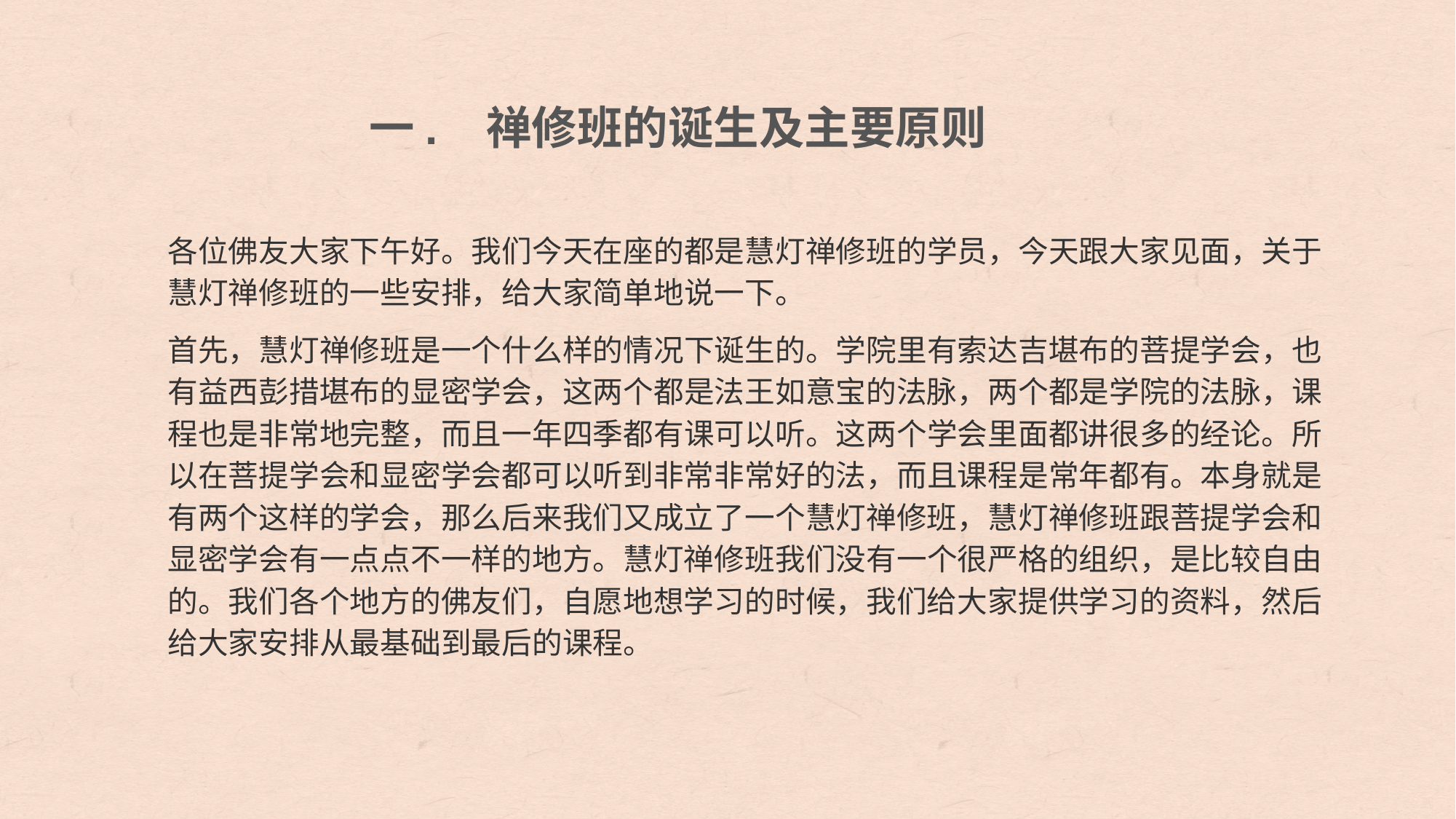

#
一.   禅修班的诞生及主要原则

各位佛友大家下午好。我们今天在座的都是慧灯禅修班的学员，今天跟大家见面，关于慧灯禅修班的一些安排，给大家简单地说一下。
首先，慧灯禅修班是一个什么样的情况下诞生的。学院里有索达吉堪布的菩提学会，也有益西彭措堪布的显密学会，这两个都是法王如意宝的法脉，两个都是学院的法脉，课程也是非常地完整，而且一年四季都有课可以听。这两个学会里面都讲很多的经论。所以在菩提学会和显密学会都可以听到非常非常好的法，而且课程是常年都有。本身就是有两个这样的学会，那么后来我们又成立了一个慧灯禅修班，慧灯禅修班跟菩提学会和显密学会有一点点不一样的地方。慧灯禅修班我们没有一个很严格的组织，是比较自由的。我们各个地方的佛友们，自愿地想学习的时候，我们给大家提供学习的资料，然后给大家安排从最基础到最后的课程。